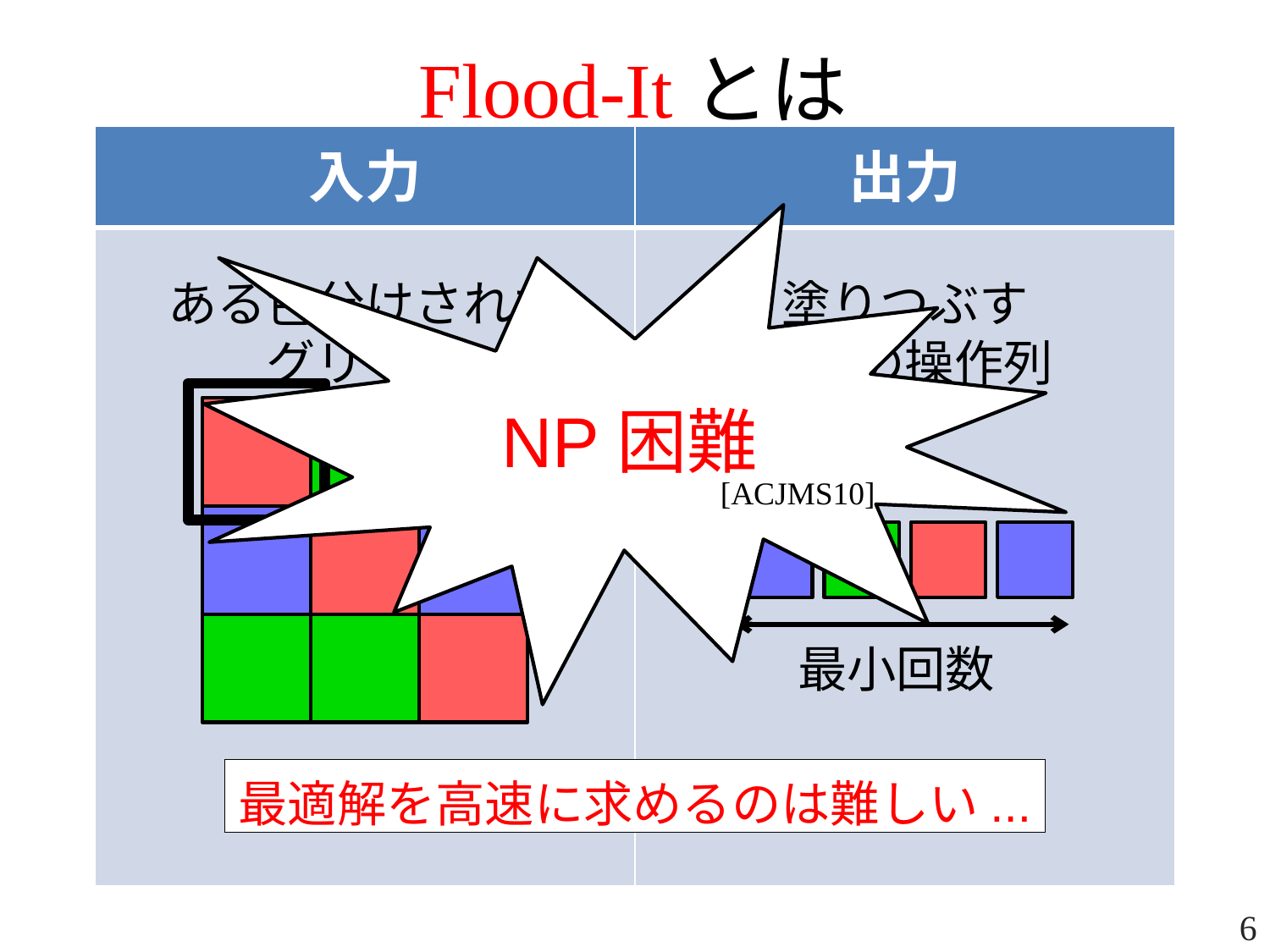

Flood-Itとは
| 入力 | 出力 |
| --- | --- |
|  |  |
NP困難
[ACJMS10]
ある色分けされた
グリッド
塗りつぶす
最小の操作列

最小回数
最適解を高速に求めるのは難しい...
6